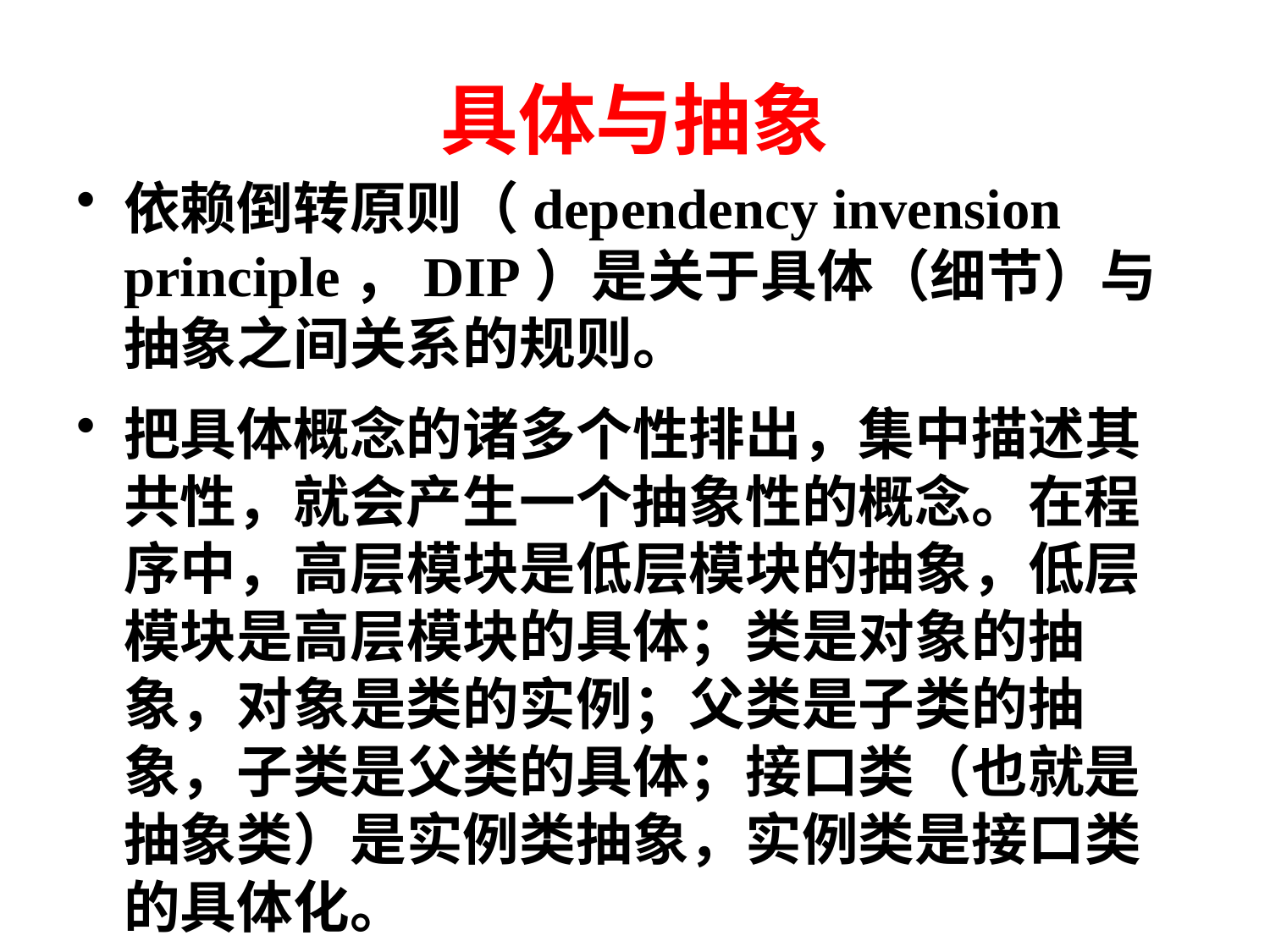

# 具体与抽象
依赖倒转原则（dependency invension principle，DIP）是关于具体（细节）与抽象之间关系的规则。
把具体概念的诸多个性排出，集中描述其共性，就会产生一个抽象性的概念。在程序中，高层模块是低层模块的抽象，低层模块是高层模块的具体；类是对象的抽象，对象是类的实例；父类是子类的抽象，子类是父类的具体；接口类（也就是抽象类）是实例类抽象，实例类是接口类的具体化。